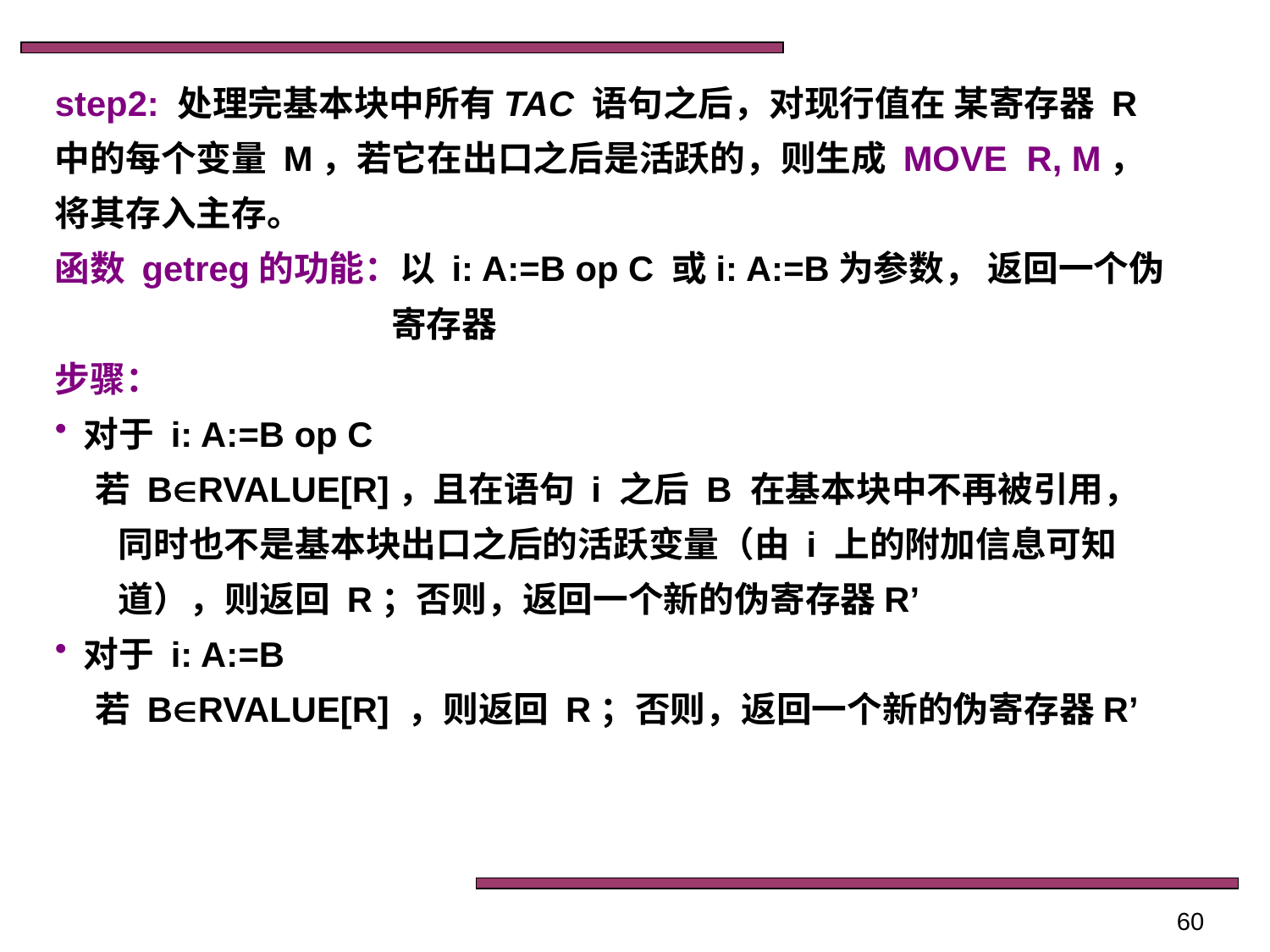

step2: 处理完基本块中所有TAC 语句之后，对现行值在 某寄存器 R 中的每个变量 M，若它在出口之后是活跃的，则生成 MOVE  R, M，将其存入主存。
函数 getreg的功能：以 i: A:=B op C 或i: A:=B为参数， 返回一个伪寄存器
步骤：
 对于 i: A:=B op C
    若 B∈RVALUE[R]，且在语句 i 之后 B 在基本块中不再被引用，同时也不是基本块出口之后的活跃变量（由 i 上的附加信息可知道），则返回 R；否则，返回一个新的伪寄存器R’
 对于 i: A:=B
    若 B∈RVALUE[R] ，则返回 R；否则，返回一个新的伪寄存器R’

60